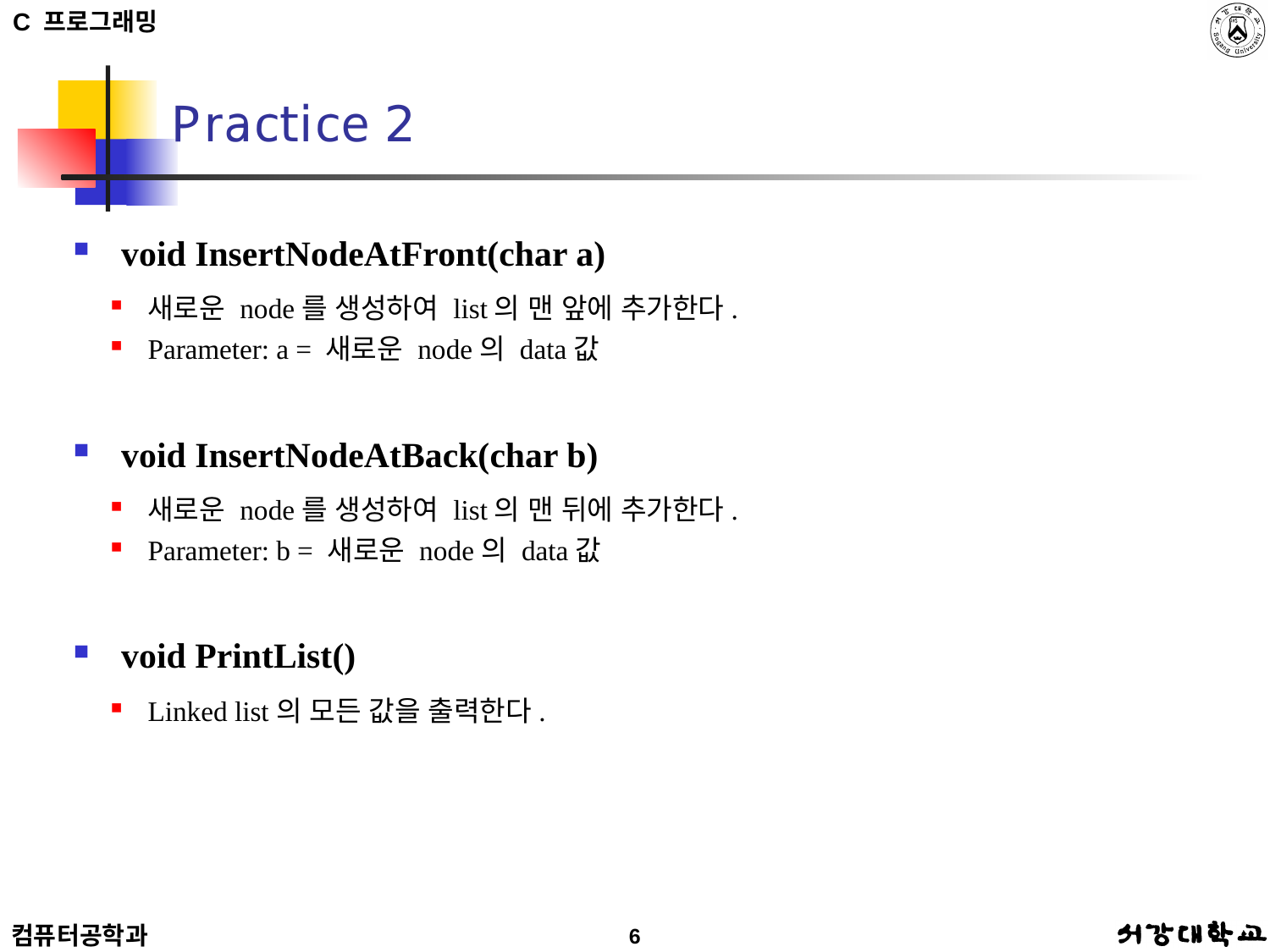

# Practice 2
void InsertNodeAtFront(char a)
새로운 node를 생성하여 list의 맨 앞에 추가한다.
Parameter: a = 새로운 node의 data값

void InsertNodeAtBack(char b)
새로운 node를 생성하여 list의 맨 뒤에 추가한다.
Parameter: b = 새로운 node의 data값

void PrintList()
Linked list의 모든 값을 출력한다.
6